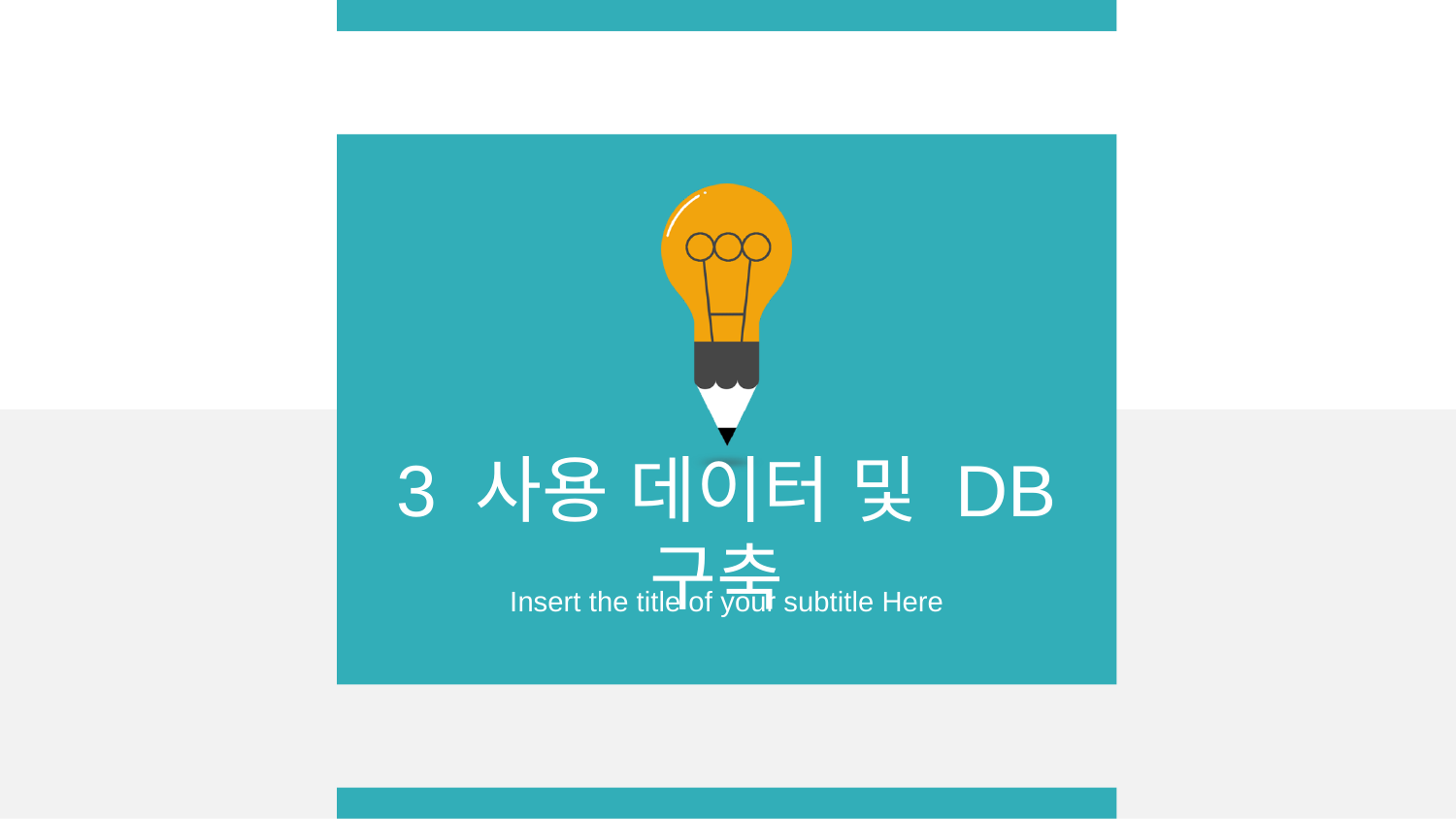

3 사용 데이터 및 DB 구축
Insert the title of your subtitle Here